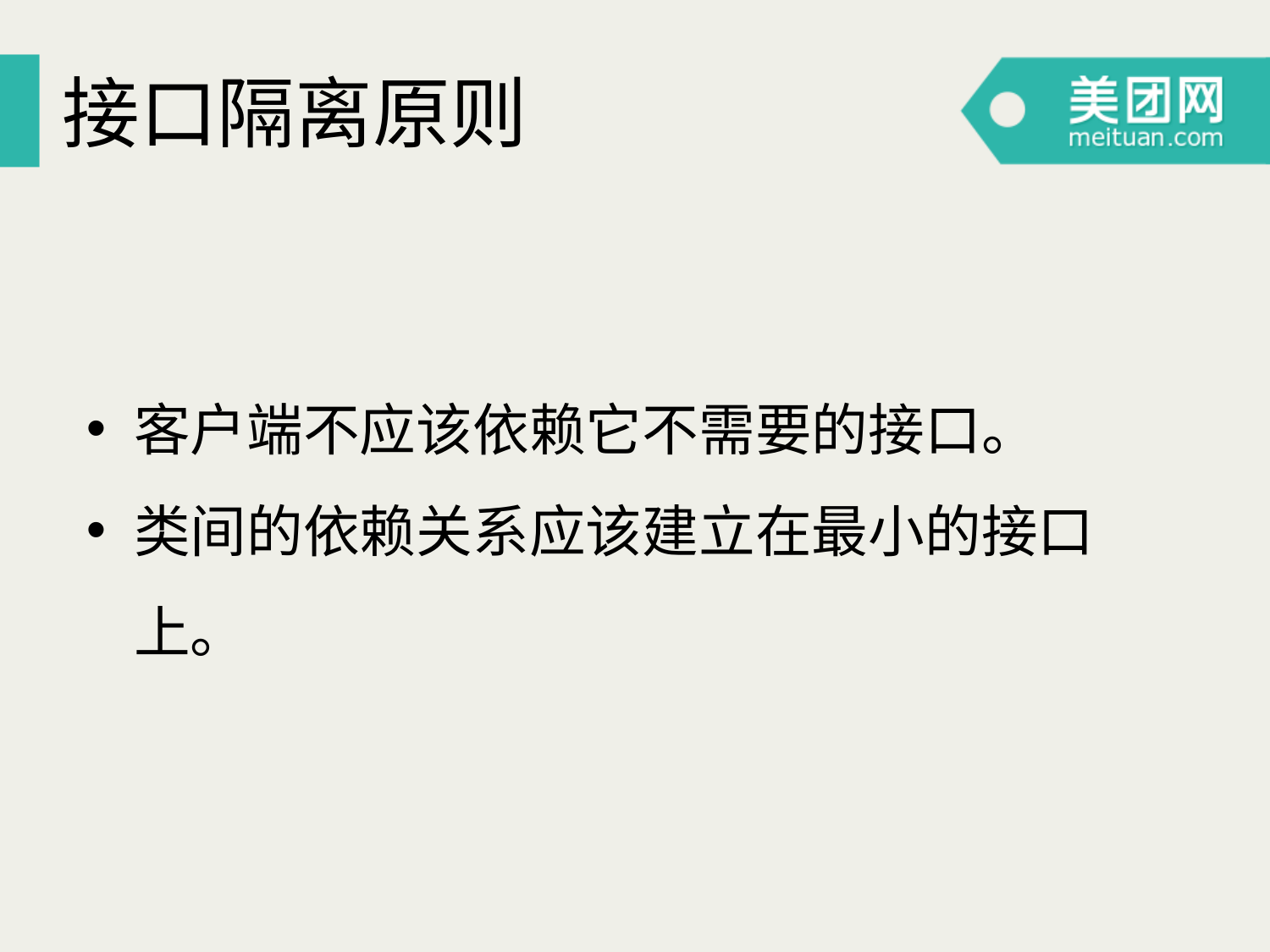

接口隔离原则
客户端不应该依赖它不需要的接口。
类间的依赖关系应该建立在最小的接口上。